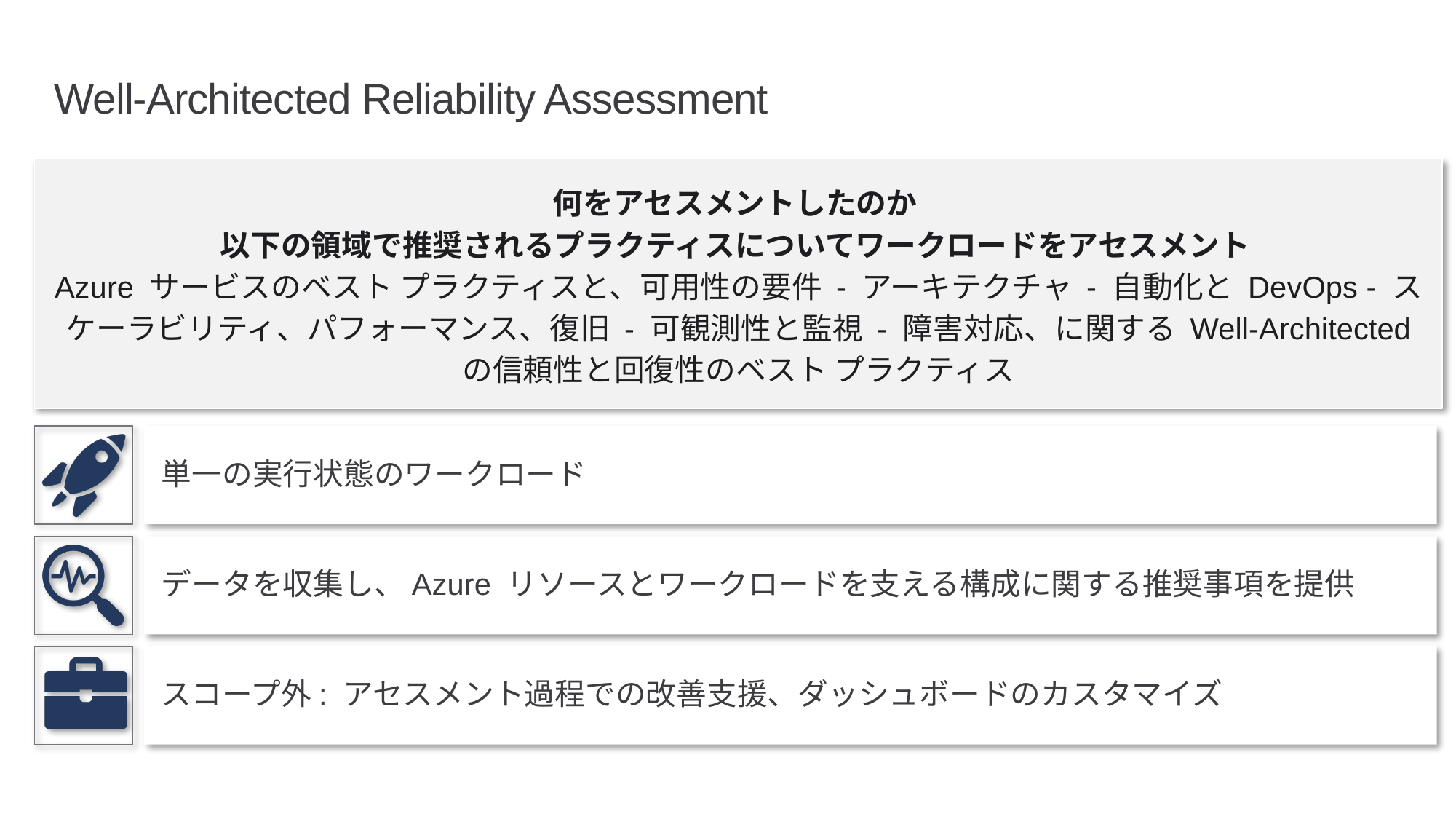

# Well-Architected Reliability Assessment
何をアセスメントしたのか
以下の領域で推奨されるプラクティスについてワークロードをアセスメント
Azure サービスのベスト プラクティスと、可用性の要件 - アーキテクチャ - 自動化と DevOps - スケーラビリティ、パフォーマンス、復旧 - 可観測性と監視 - 障害対応、に関する Well-Architected の信頼性と回復性のベスト プラクティス
単一の実行状態のワークロード
データを収集し、Azure リソースとワークロードを支える構成に関する推奨事項を提供
スコープ外: アセスメント過程での改善支援、ダッシュボードのカスタマイズ